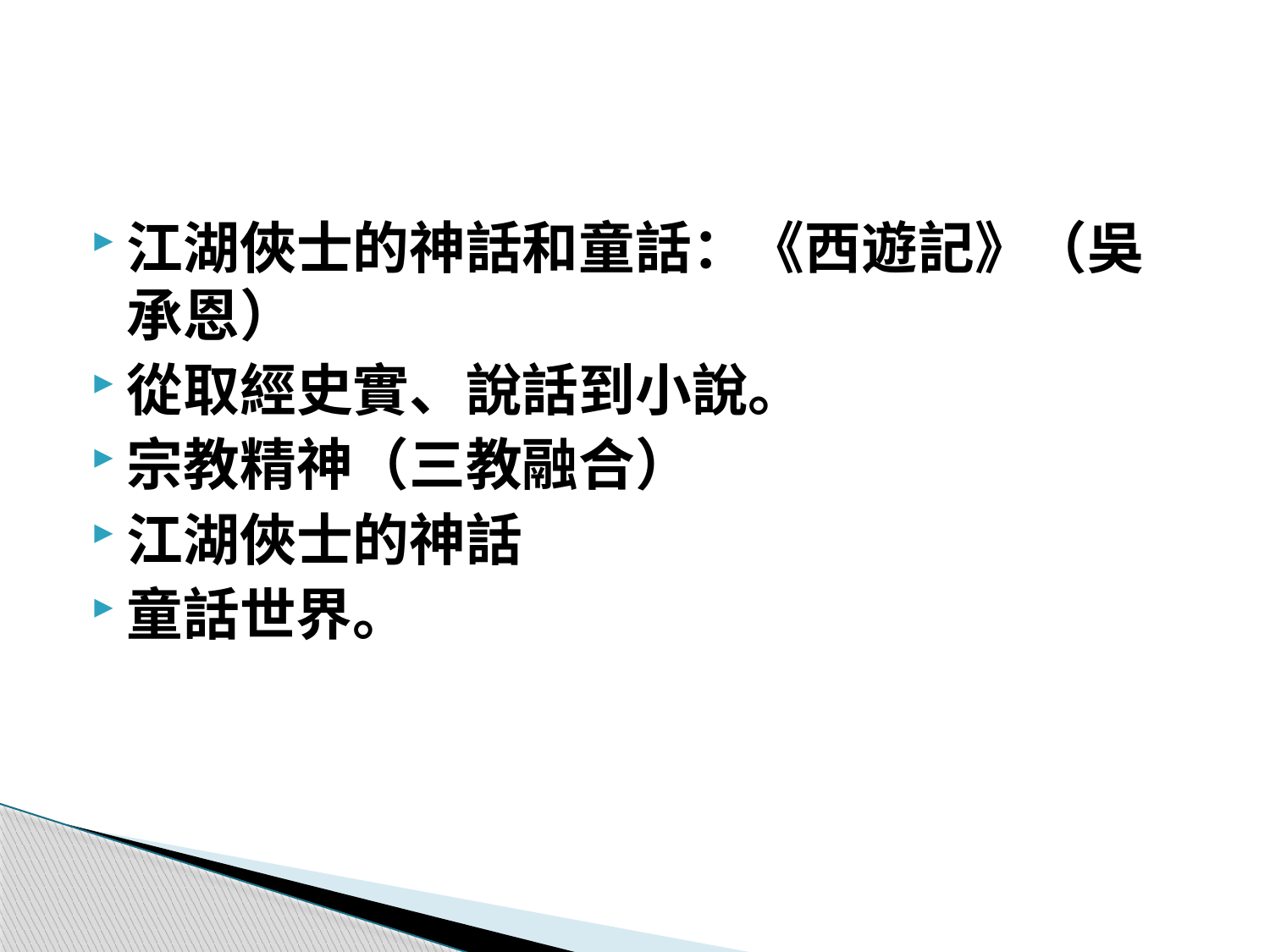

#
江湖俠士的神話和童話：《西遊記》（吳承恩）
從取經史實、說話到小說。
宗教精神（三教融合）
江湖俠士的神話
童話世界。